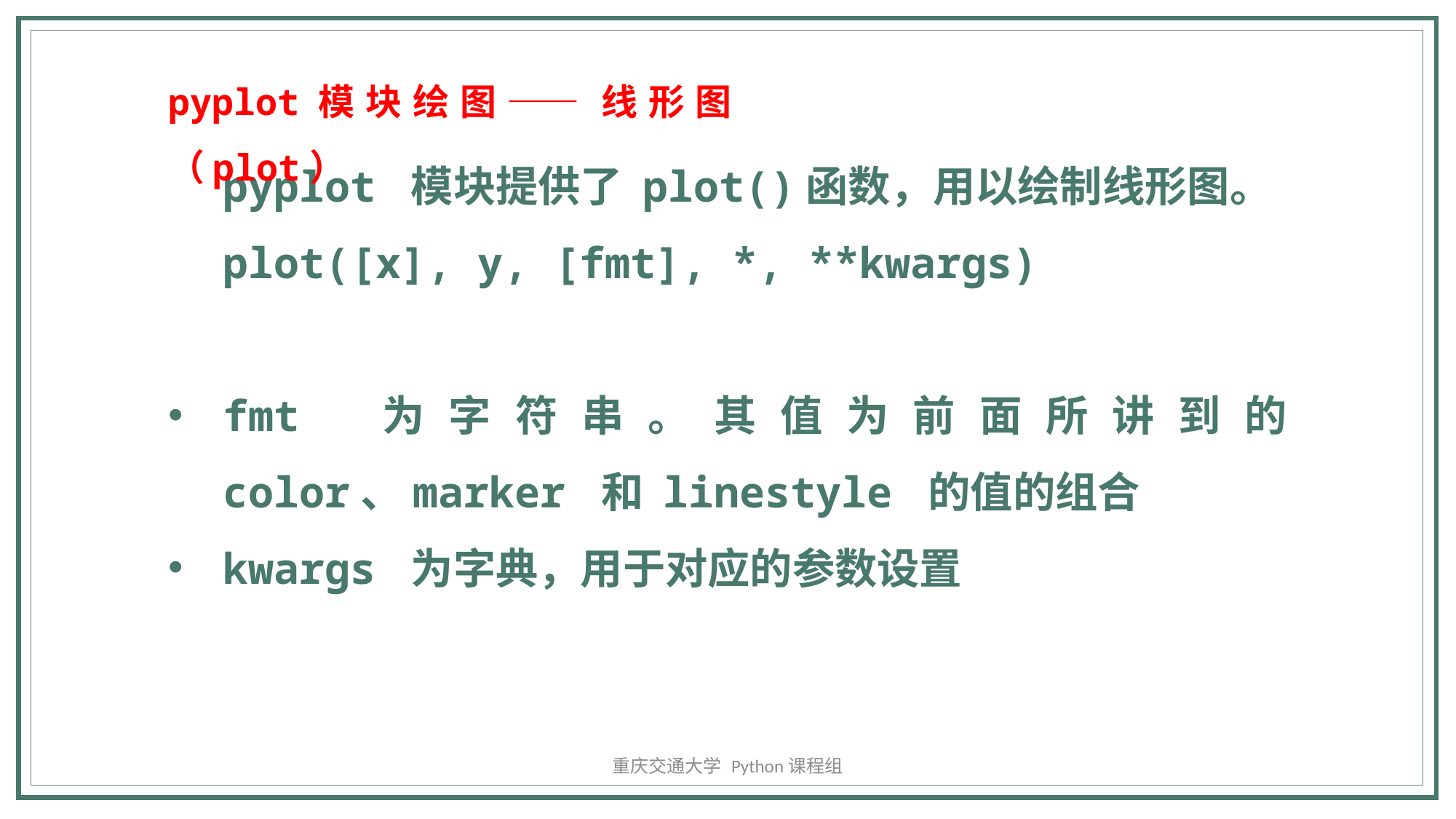

pyplot模块绘图——线形图（plot）
pyplot 模块提供了 plot()函数，用以绘制线形图。
plot([x], y, [fmt], *, **kwargs)

fmt 为字符串。其值为前面所讲到的 color、marker 和 linestyle 的值的组合
kwargs 为字典，用于对应的参数设置
重庆交通大学 Python课程组